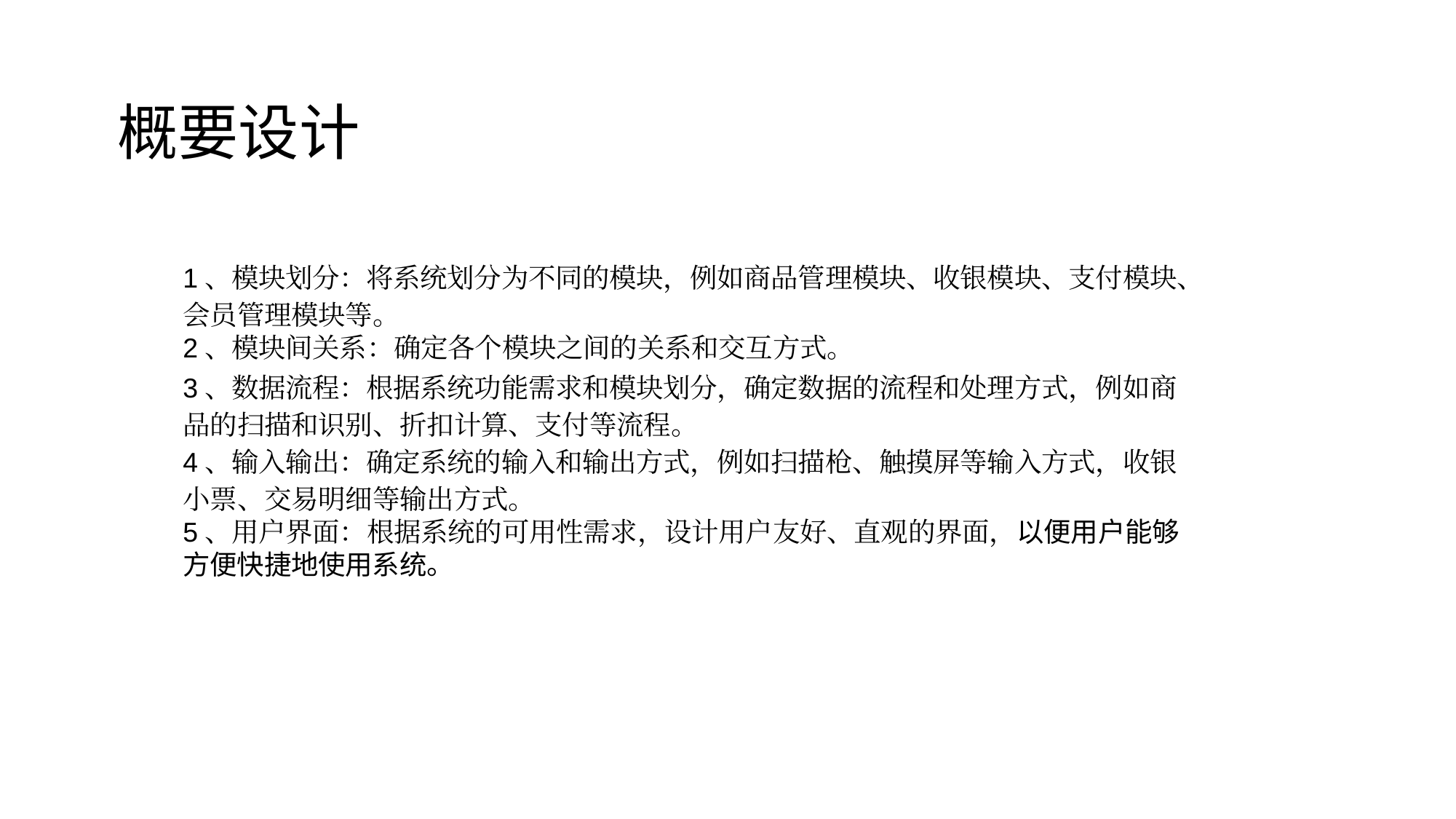

概要设计
1、模块划分：将系统划分为不同的模块，例如商品管理模块、收银模块、支付模块、会员管理模块等。
2、模块间关系：确定各个模块之间的关系和交互方式。
3、数据流程：根据系统功能需求和模块划分，确定数据的流程和处理方式，例如商品的扫描和识别、折扣计算、支付等流程。
4、输入输出：确定系统的输入和输出方式，例如扫描枪、触摸屏等输入方式，收银小票、交易明细等输出方式。
5、用户界面：根据系统的可用性需求，设计用户友好、直观的界面，以便用户能够方便快捷地使用系统。